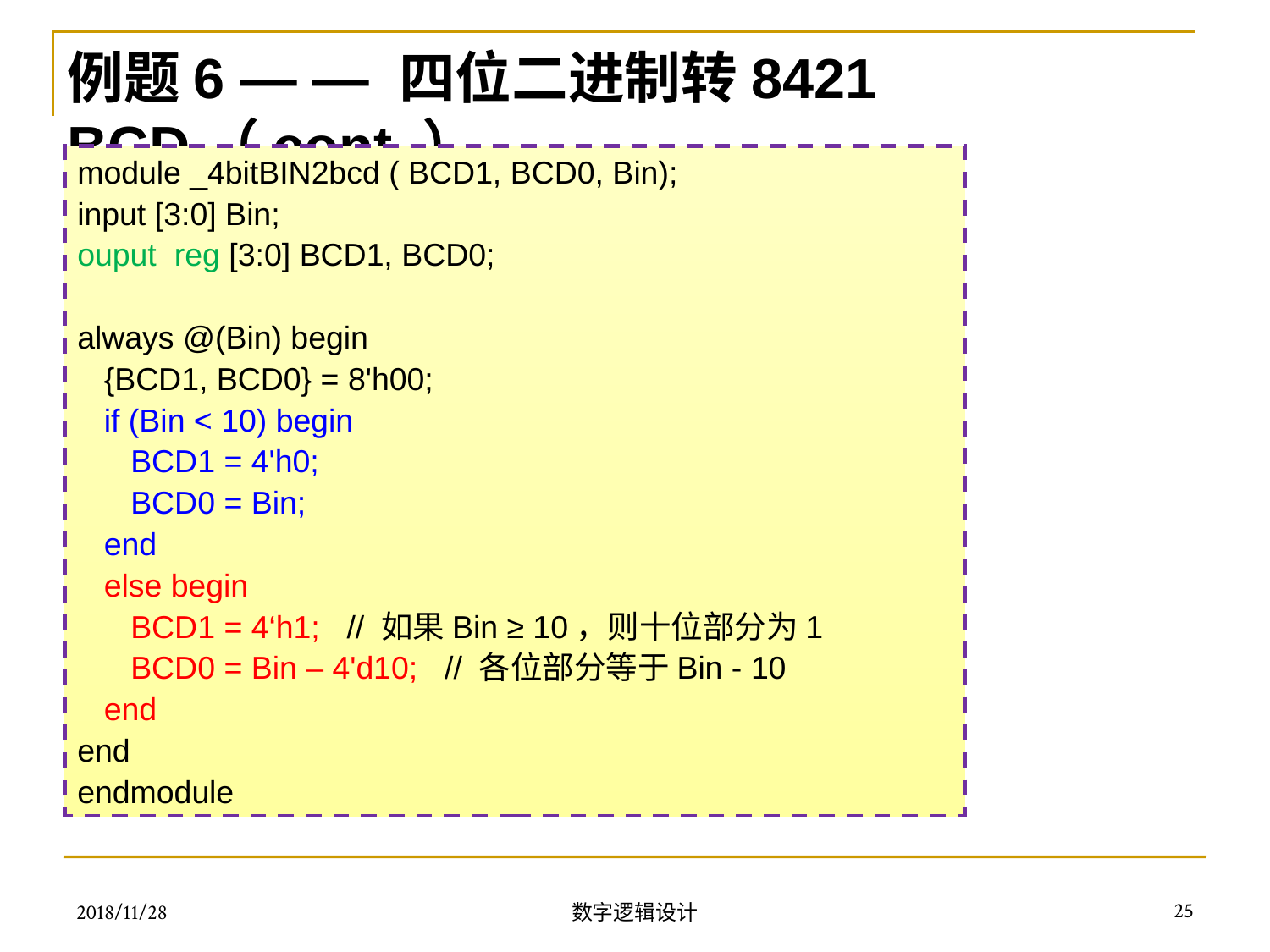

例题6 — — 四位二进制转8421 BCD（cont.）
module _4bitBIN2bcd ( BCD1, BCD0, Bin);
input [3:0] Bin;
ouput  reg [3:0] BCD1, BCD0;

always @(Bin) begin
   {BCD1, BCD0} = 8'h00;
   if (Bin < 10) begin
      BCD1 = 4'h0;
      BCD0 = Bin;
   end
   else begin
      BCD1 = 4‘h1;   // 如果Bin ≥ 10，则十位部分为1
      BCD0 = Bin – 4'd10;   // 各位部分等于Bin - 10
   end
end
endmodule
2018/11/28
25
数字逻辑设计